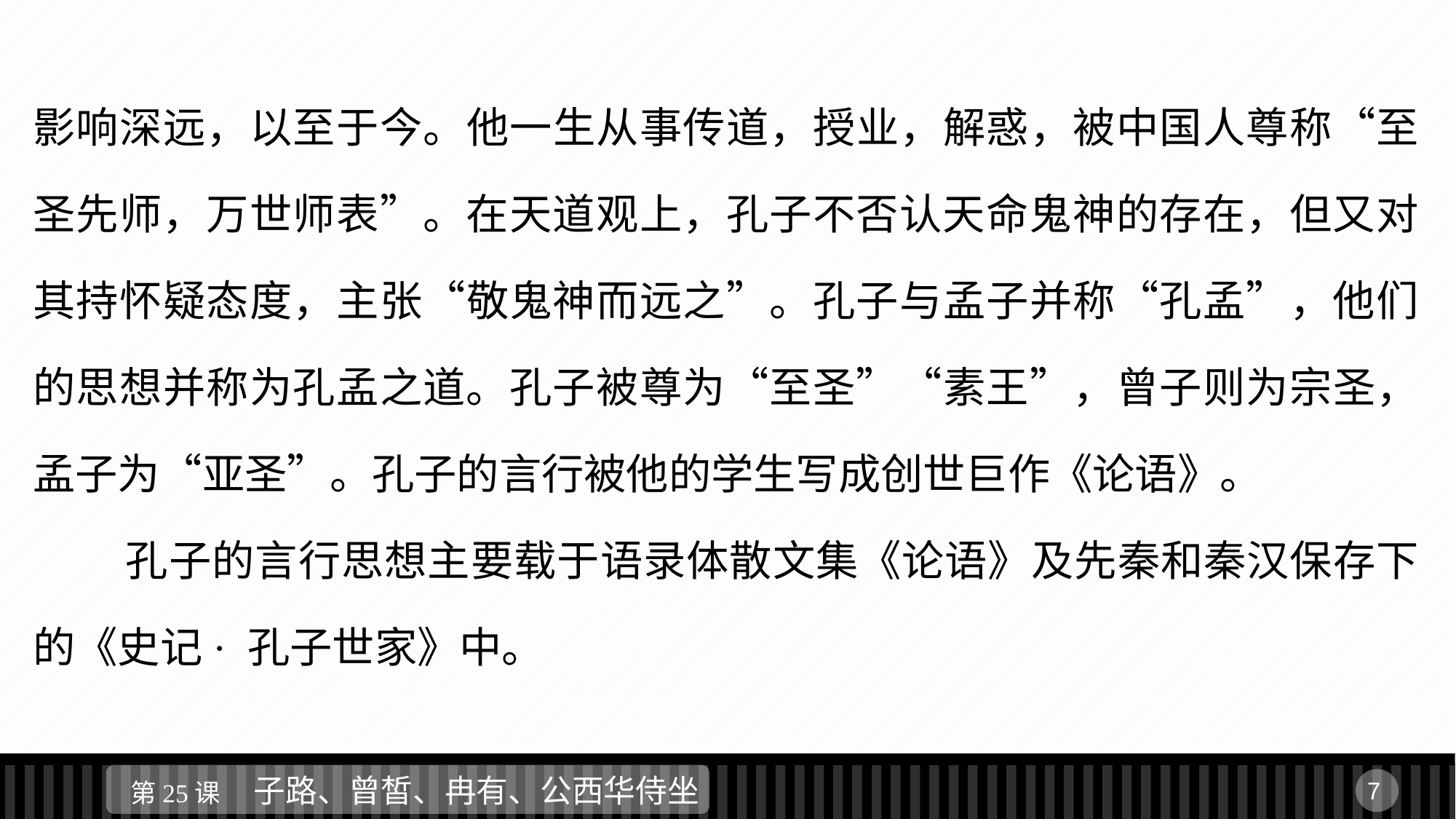

影响深远，以至于今。他一生从事传道，授业，解惑，被中国人尊称“至圣先师，万世师表”。在天道观上，孔子不否认天命鬼神的存在，但又对其持怀疑态度，主张“敬鬼神而远之”。孔子与孟子并称“孔孟”，他们的思想并称为孔孟之道。孔子被尊为“至圣”“素王”，曾子则为宗圣，孟子为“亚圣”。孔子的言行被他的学生写成创世巨作《论语》。
        孔子的言行思想主要载于语录体散文集《论语》及先秦和秦汉保存下的《史记· 孔子世家》中。